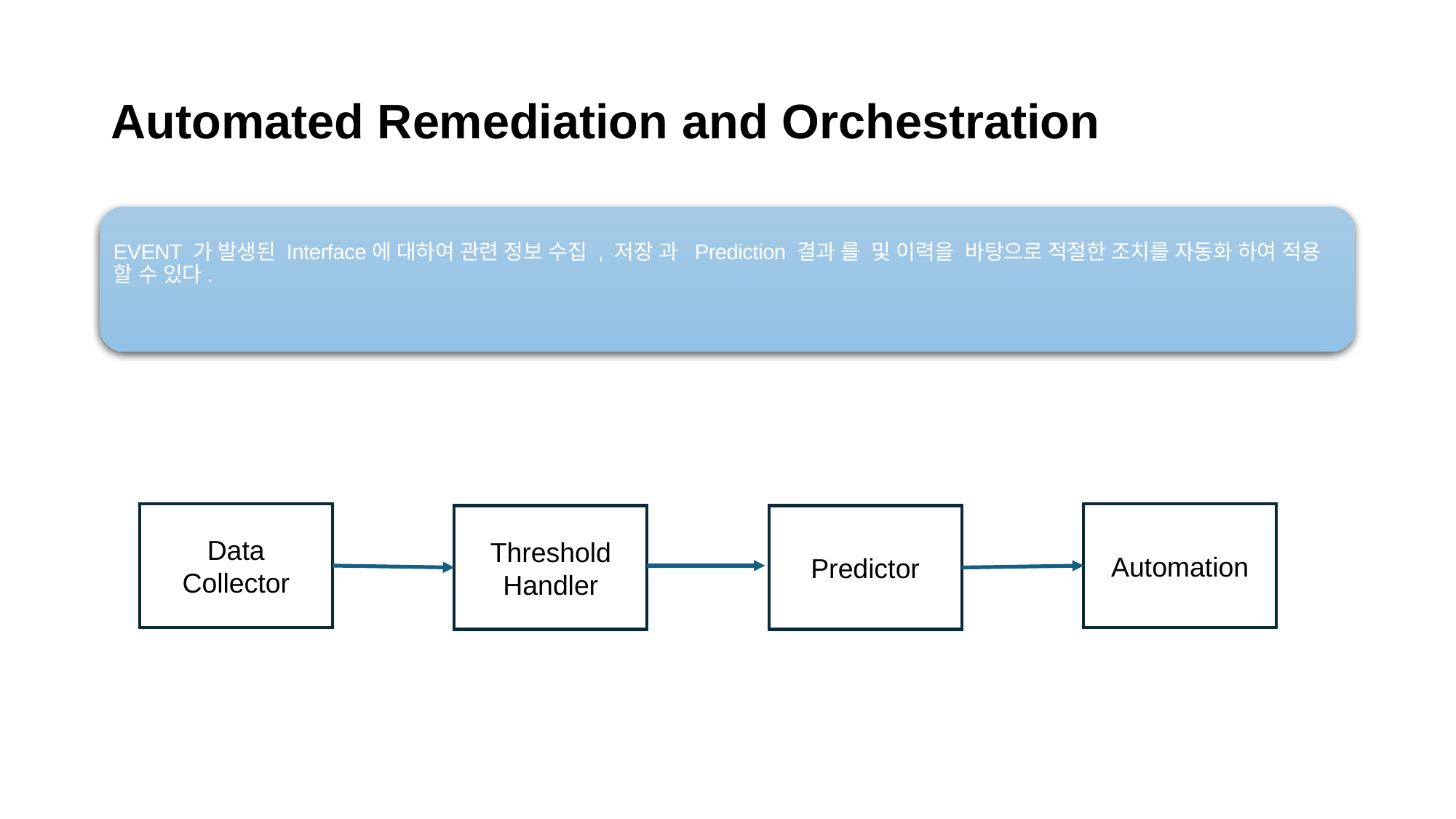

# Automated Remediation and Orchestration

EVENT 가 발생된 Interface에 대하여 관련 정보 수집 , 저장 과  Prediction 결과 를  및 이력을  바탕으로 적절한 조치를 자동화 하여 적용 할 수 있다.

Data Collector
Automation
Threshold Handler
Predictor